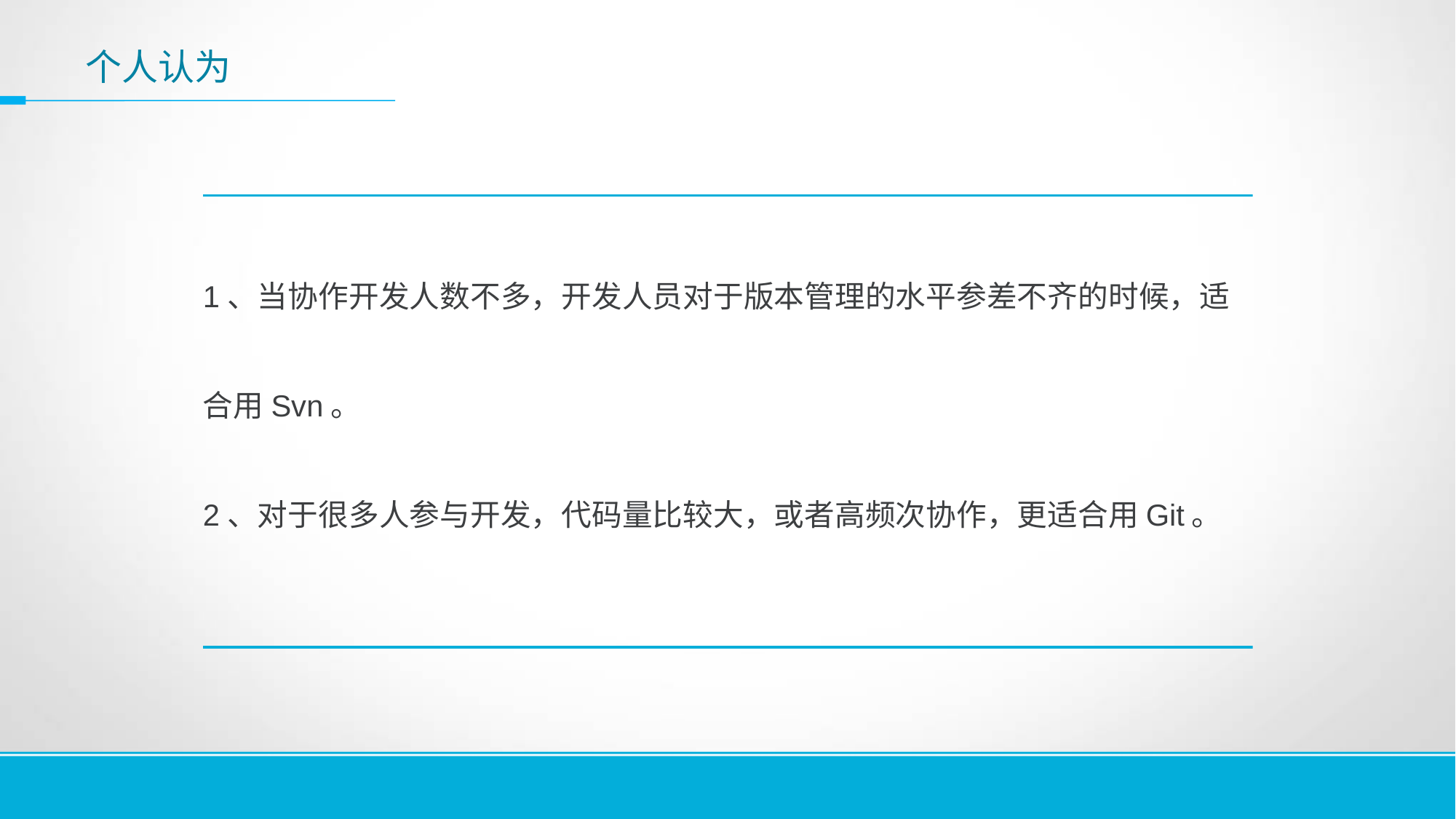

个人认为
1、当协作开发人数不多，开发人员对于版本管理的水平参差不齐的时候，适合用Svn。
2、对于很多人参与开发，代码量比较大，或者高频次协作，更适合用Git。